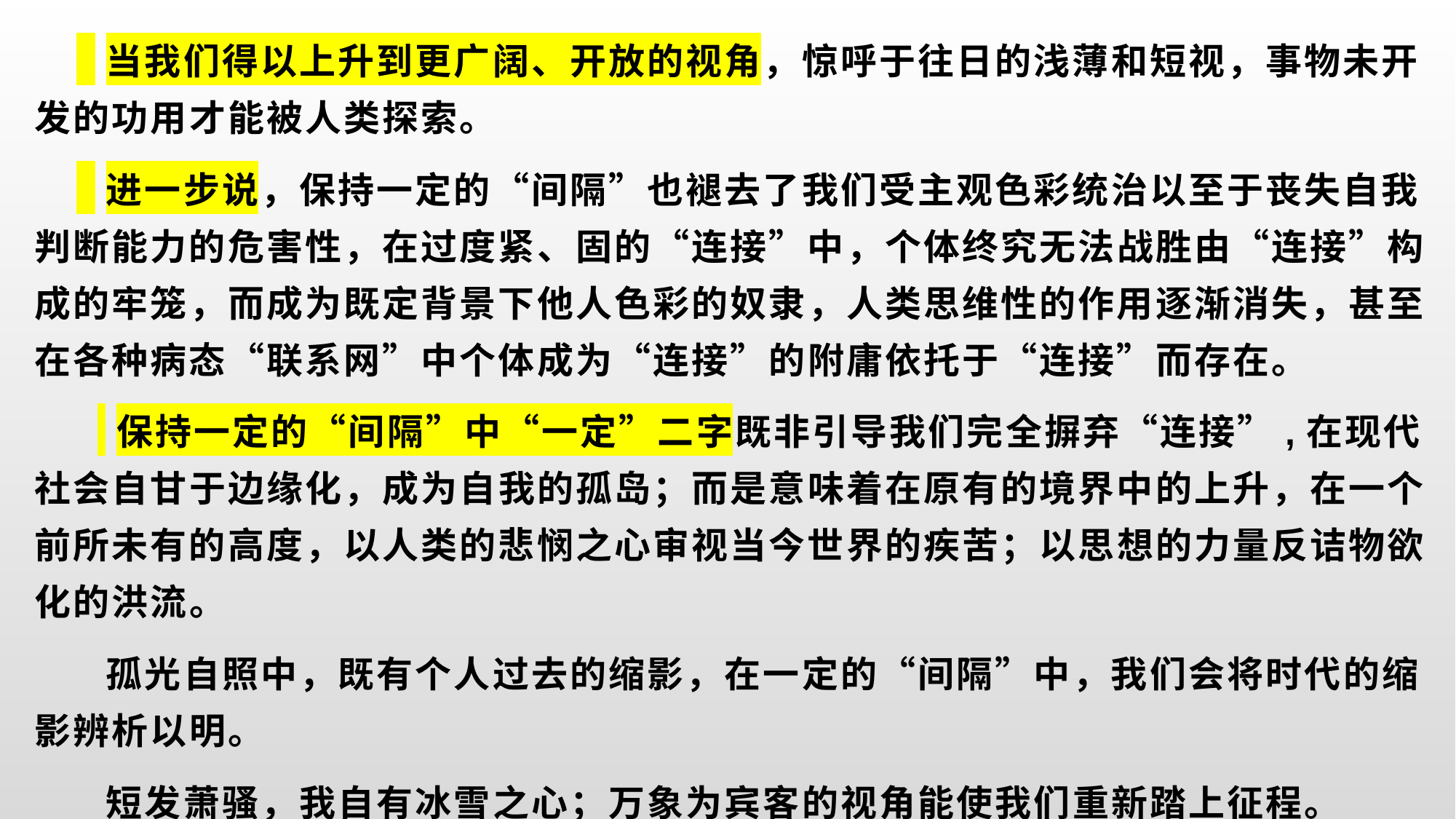

当我们得以上升到更广阔、开放的视角，惊呼于往日的浅薄和短视，事物未开发的功用才能被人类探索。
      进一步说，保持一定的“间隔”也褪去了我们受主观色彩统治以至于丧失自我判断能力的危害性，在过度紧、固的“连接”中，个体终究无法战胜由“连接”构成的牢笼，而成为既定背景下他人色彩的奴隶，人类思维性的作用逐渐消失，甚至在各种病态“联系网”中个体成为“连接”的附庸依托于“连接”而存在。
       保持一定的“间隔”中“一定”二字既非引导我们完全摒弃“连接”,在现代社会自甘于边缘化，成为自我的孤岛；而是意味着在原有的境界中的上升，在一个前所未有的高度，以人类的悲悯之心审视当今世界的疾苦；以思想的力量反诘物欲化的洪流。
      孤光自照中，既有个人过去的缩影，在一定的“间隔”中，我们会将时代的缩影辨析以明。
      短发萧骚，我自有冰雪之心；万象为宾客的视角能使我们重新踏上征程。